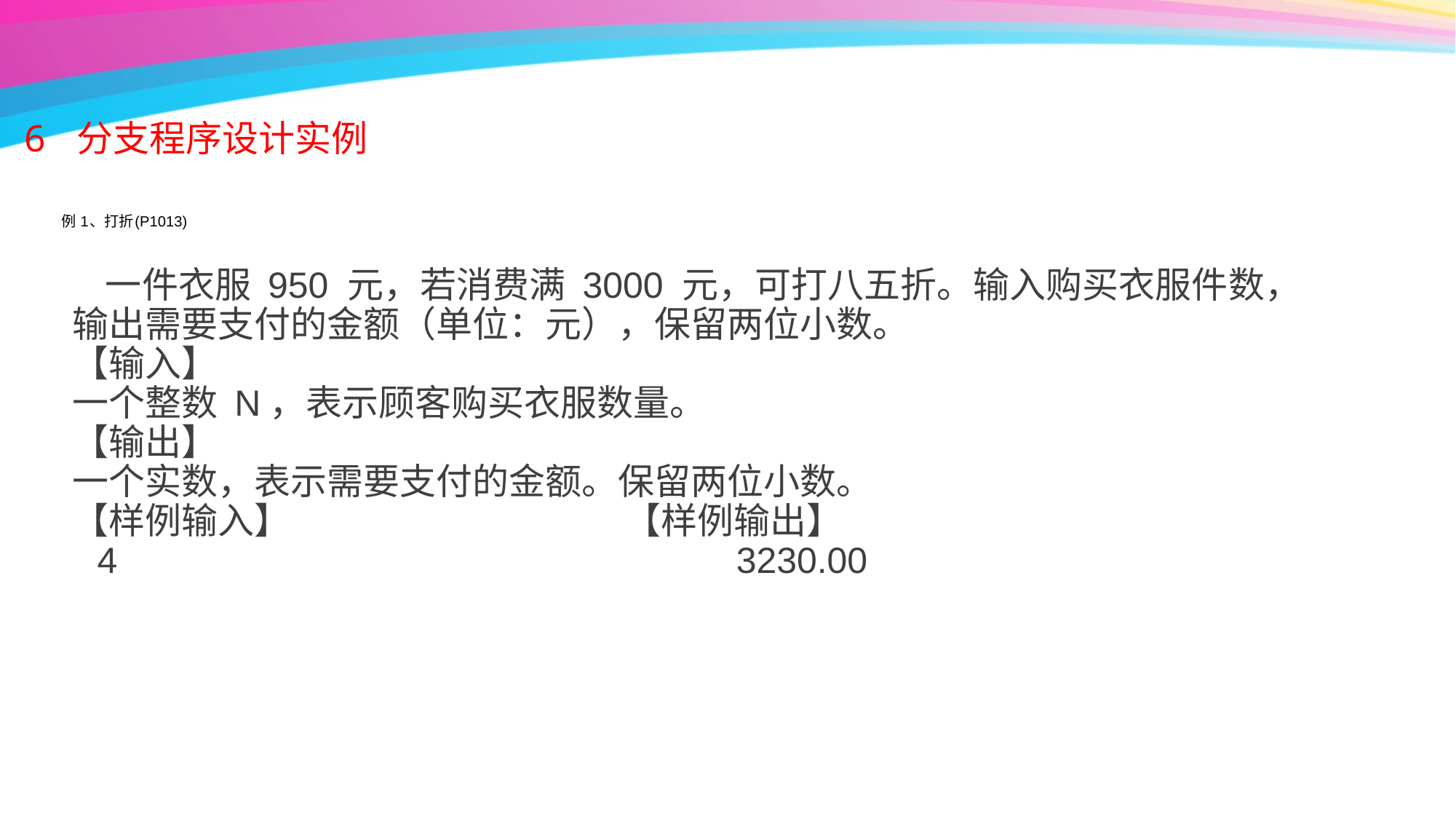

6 分支程序设计实例
# 例 1、打折(P1013)
   一件衣服 950 元，若消费满 3000 元，可打八五折。输入购买衣服件数，输出需要支付的金额（单位：元），保留两位小数。
【输入】
一个整数 N，表示顾客购买衣服数量。
【输出】
一个实数，表示需要支付的金额。保留两位小数。
【样例输入】                                         【样例输出】
  4                                                             3230.00